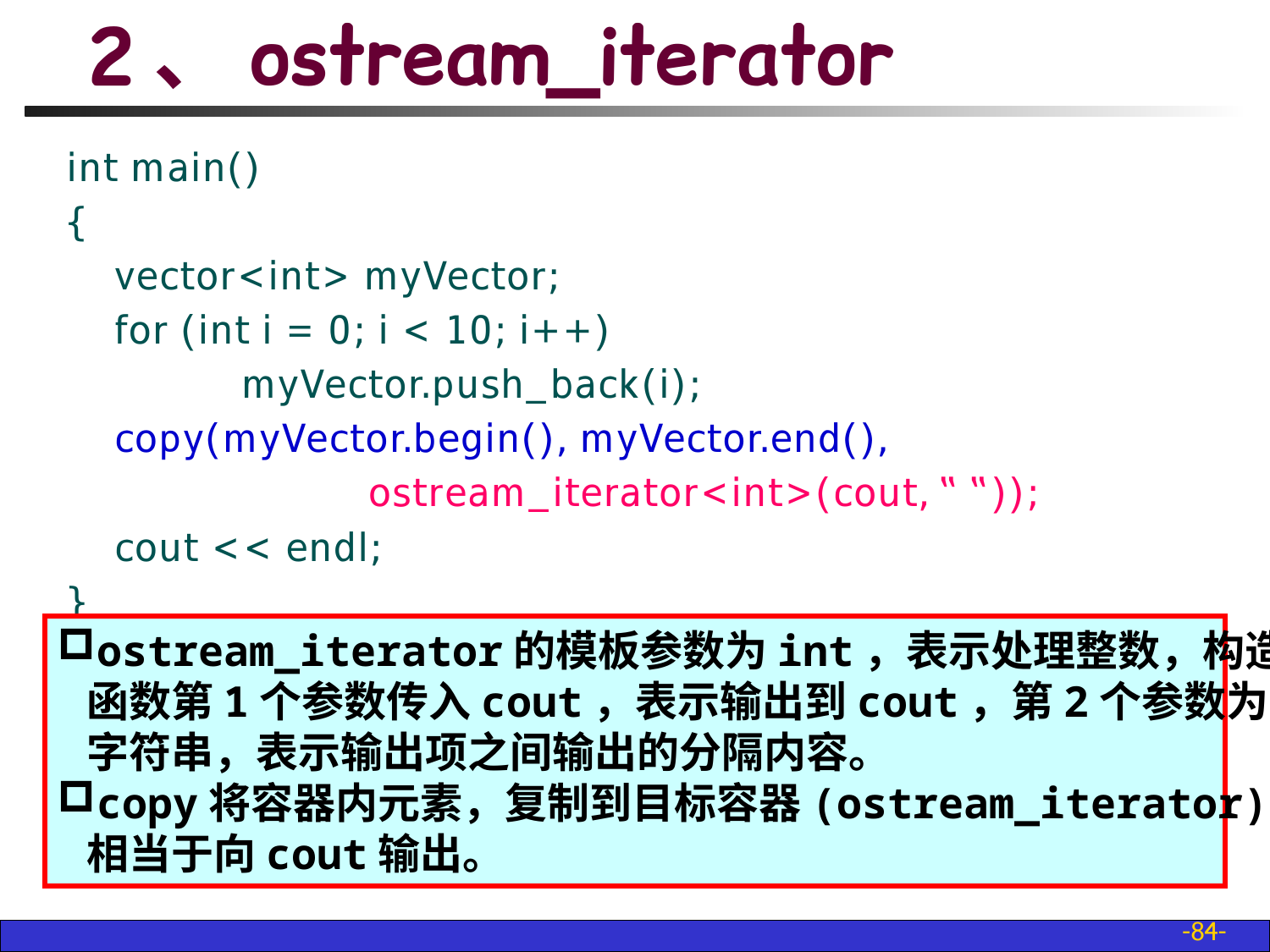

# 2、ostream_iterator
int main()
{
	vector<int> myVector;
	for (int i = 0; i < 10; i++)
		myVector.push_back(i);
	copy(myVector.begin(), myVector.end(),
			ostream_iterator<int>(cout, “ “));
	cout << endl;
}
ostream_iterator的模板参数为int，表示处理整数，构造
  函数第1个参数传入cout，表示输出到cout，第2个参数为
  字符串，表示输出项之间输出的分隔内容。
copy将容器内元素，复制到目标容器(ostream_iterator)，
  相当于向cout输出。
-84-